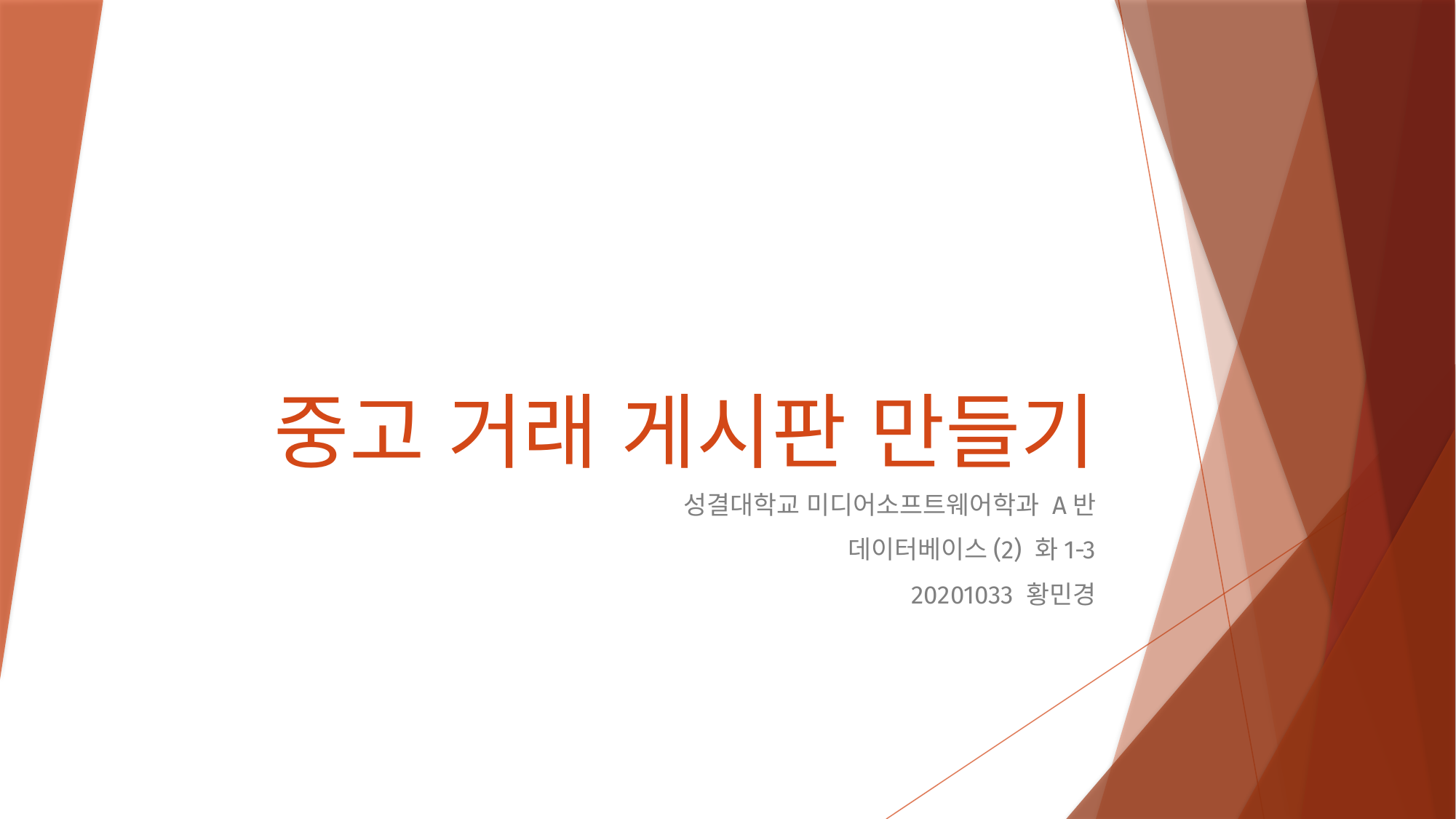

# 중고 거래 게시판 만들기
성결대학교 미디어소프트웨어학과 A반
데이터베이스(2) 화1-3
20201033 황민경